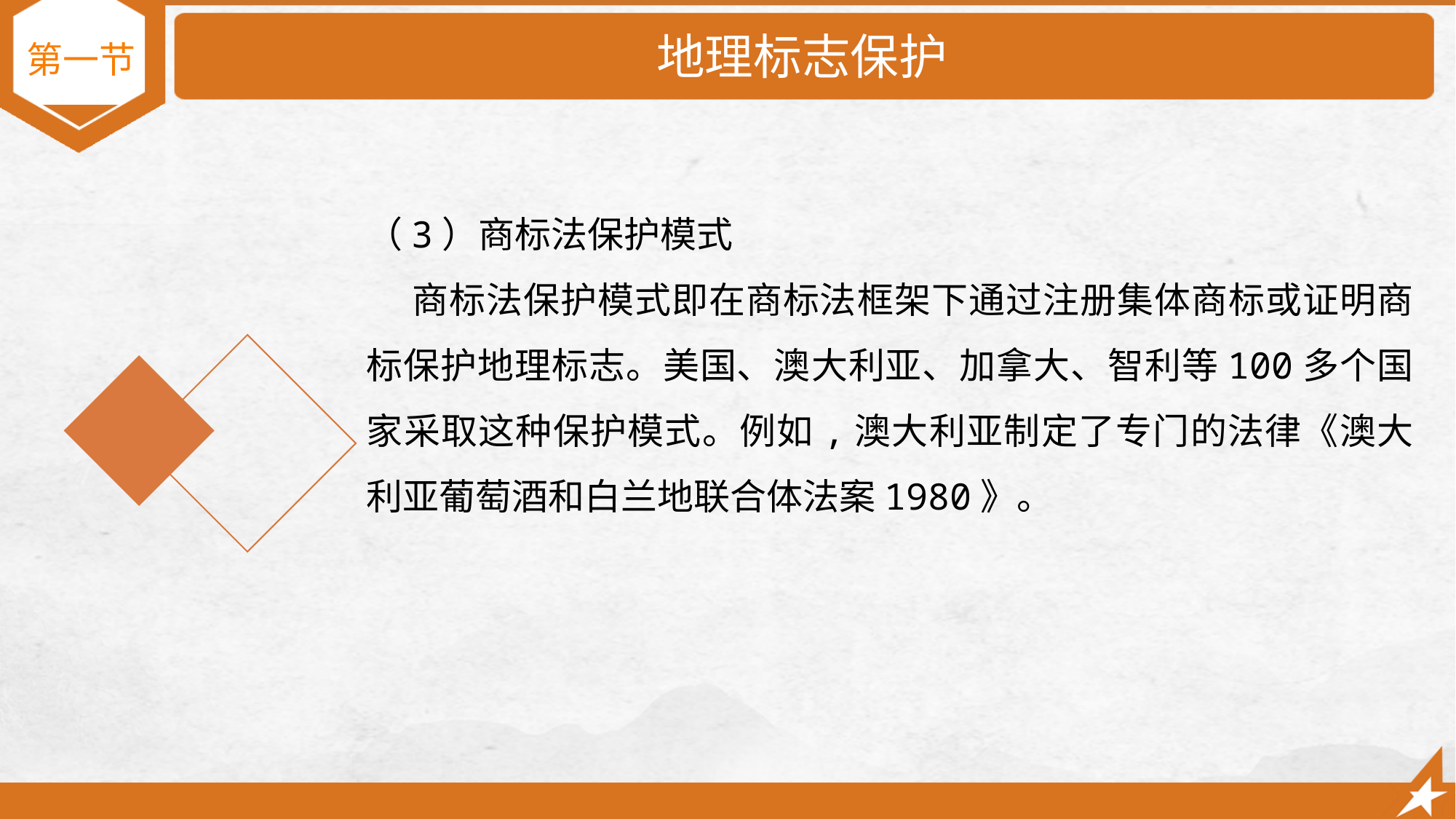

# 地理标志保护
第一节
（3）商标法保护模式
    商标法保护模式即在商标法框架下通过注册集体商标或证明商标保护地理标志。美国、澳大利亚、加拿大、智利等100多个国家采取这种保护模式。例如,澳大利亚制定了专门的法律《澳大利亚葡萄酒和白兰地联合体法案1980》。